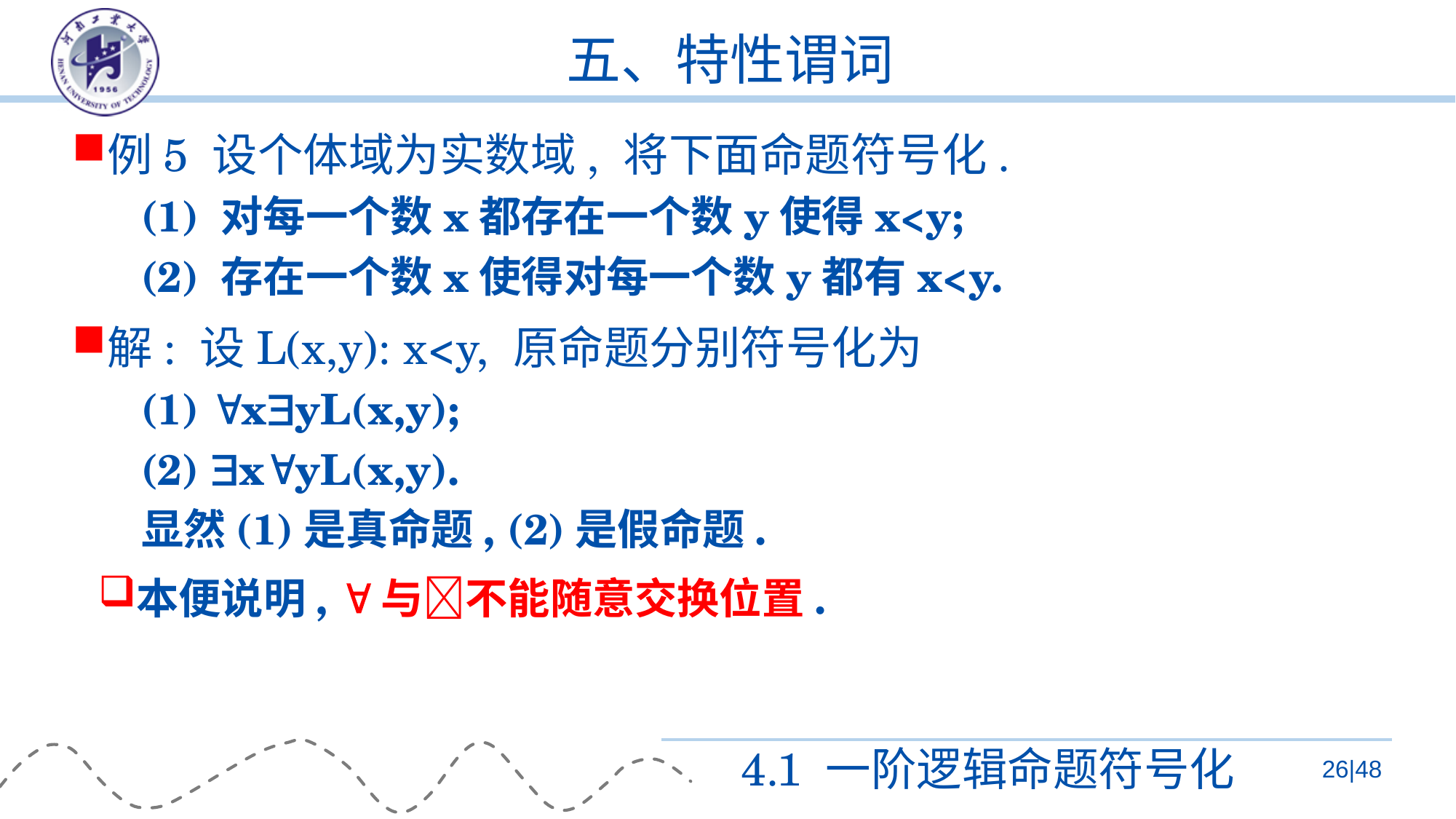

# 五、特性谓词
例5 设个体域为实数域, 将下面命题符号化.
(1) 对每一个数x都存在一个数y使得x<y;
(2) 存在一个数x使得对每一个数y都有x<y.
解: 设L(x,y): x<y, 原命题分别符号化为
(1) ∀x∃yL(x,y);
(2) ∃x∀yL(x,y).
显然(1)是真命题, (2)是假命题.
本便说明, ∀与∃不能随意交换位置.
4.1 一阶逻辑命题符号化
26|48